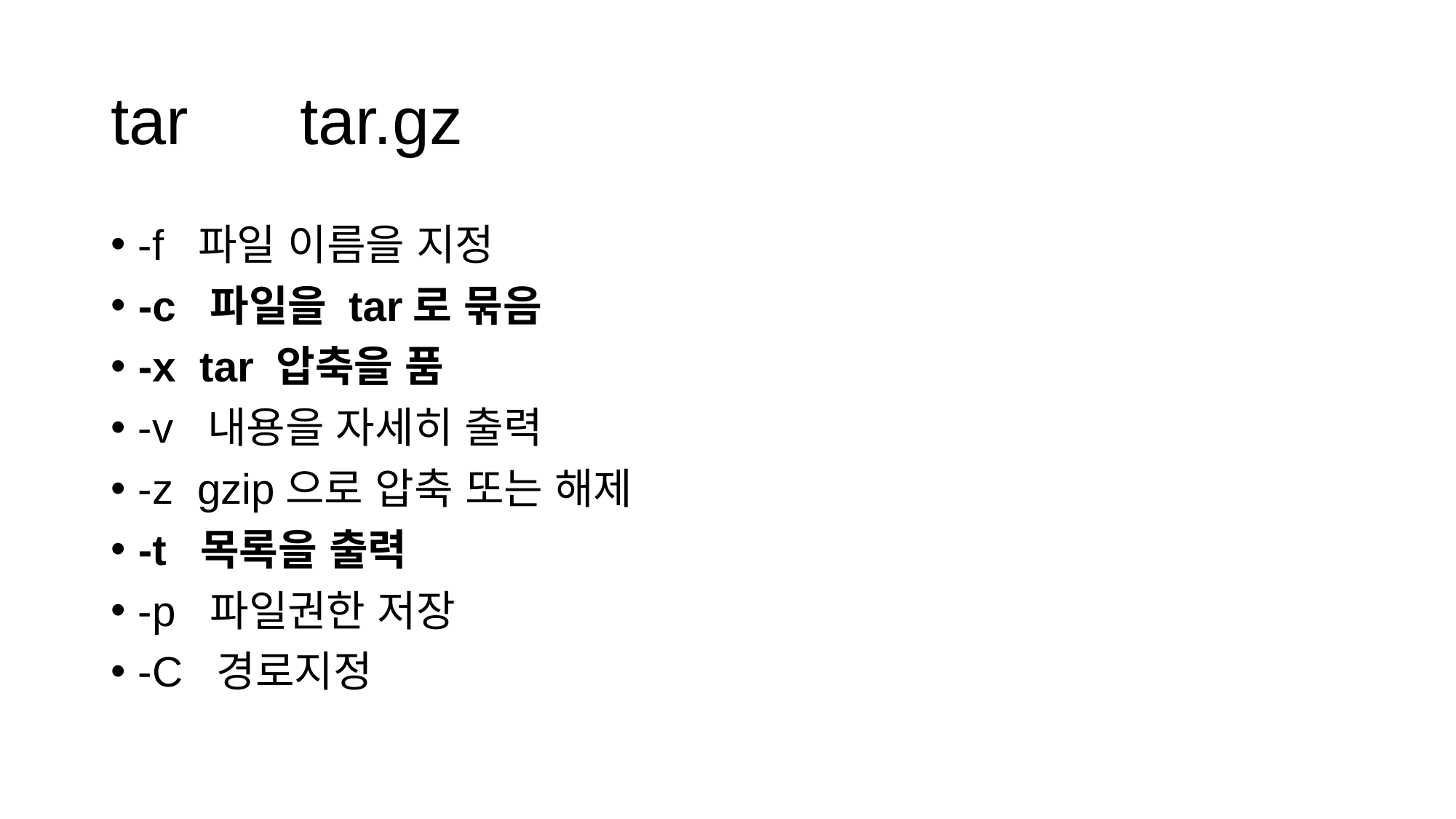

# tar      tar.gz
-f  파일 이름을 지정
-c  파일을 tar로 묶음
-x  tar 압축을 품
-v  내용을 자세히 출력
-z  gzip으로 압축 또는 해제
-t  목록을 출력
-p  파일권한 저장
-C  경로지정